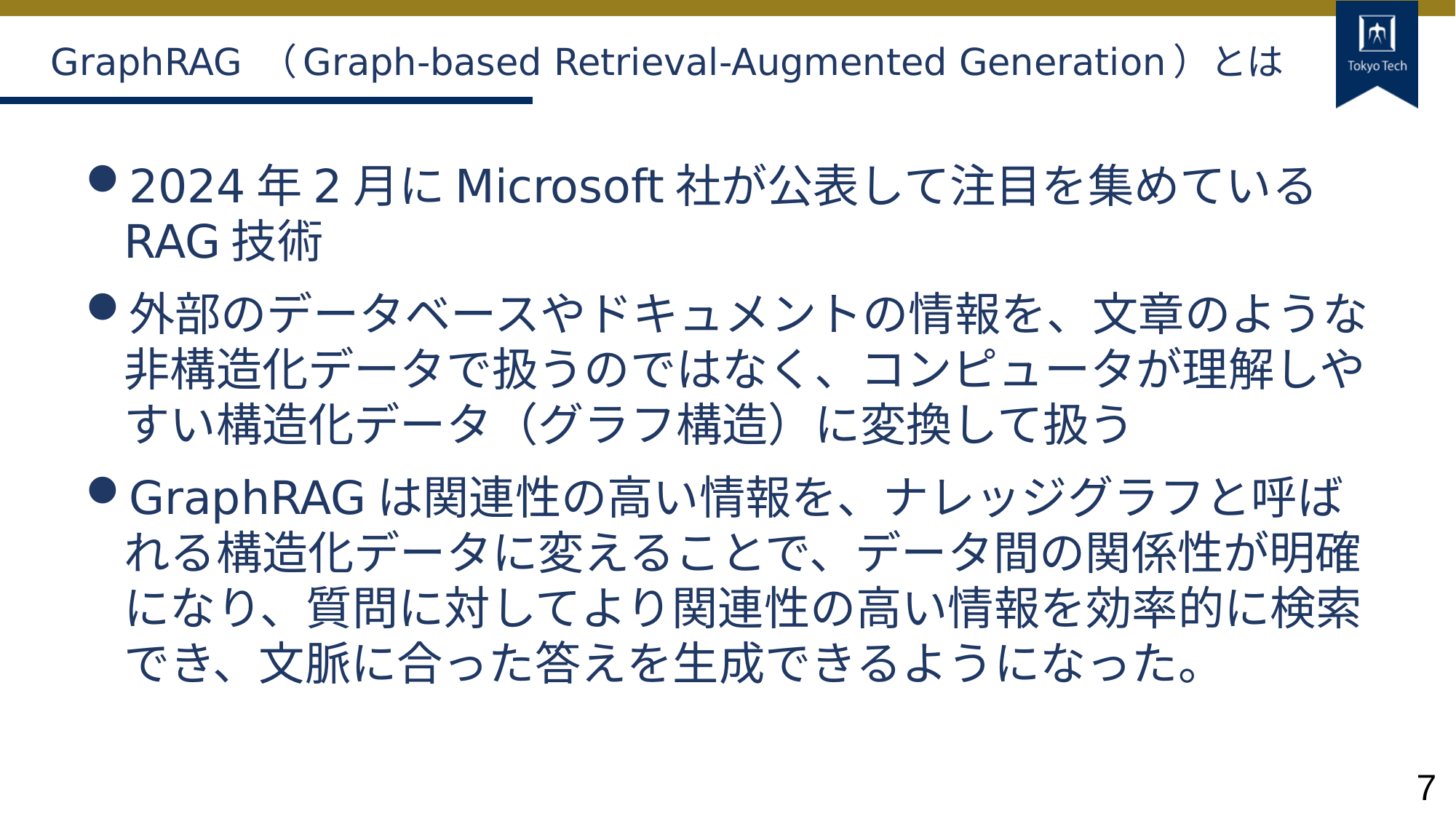

# GraphRAG （Graph-based Retrieval-Augmented Generation）とは
2024年2月にMicrosoft社が公表して注目を集めているRAG技術
外部のデータベースやドキュメントの情報を、文章のような非構造化データで扱うのではなく、コンピュータが理解しやすい構造化データ（グラフ構造）に変換して扱う
GraphRAGは関連性の高い情報を、ナレッジグラフと呼ばれる構造化データに変えることで、データ間の関係性が明確になり、質問に対してより関連性の高い情報を効率的に検索でき、文脈に合った答えを生成できるようになった。